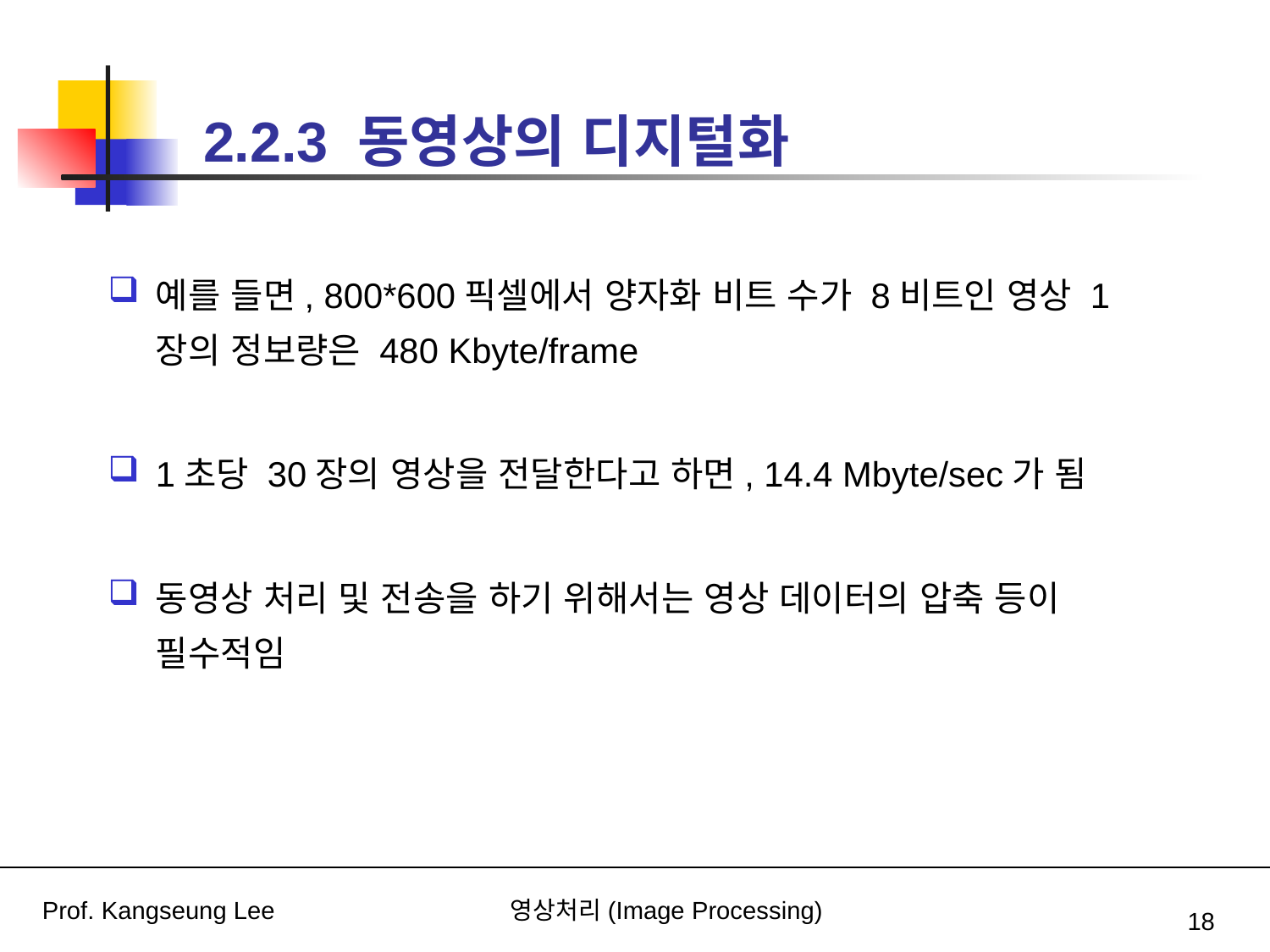

# 2.2.3 동영상의 디지털화
예를 들면, 800*600픽셀에서 양자화 비트 수가 8비트인 영상 1장의 정보량은 480 Kbyte/frame

1초당 30장의 영상을 전달한다고 하면, 14.4 Mbyte/sec가 됨

동영상 처리 및 전송을 하기 위해서는 영상 데이터의 압축 등이 필수적임
18

Prof. Kangseung Lee